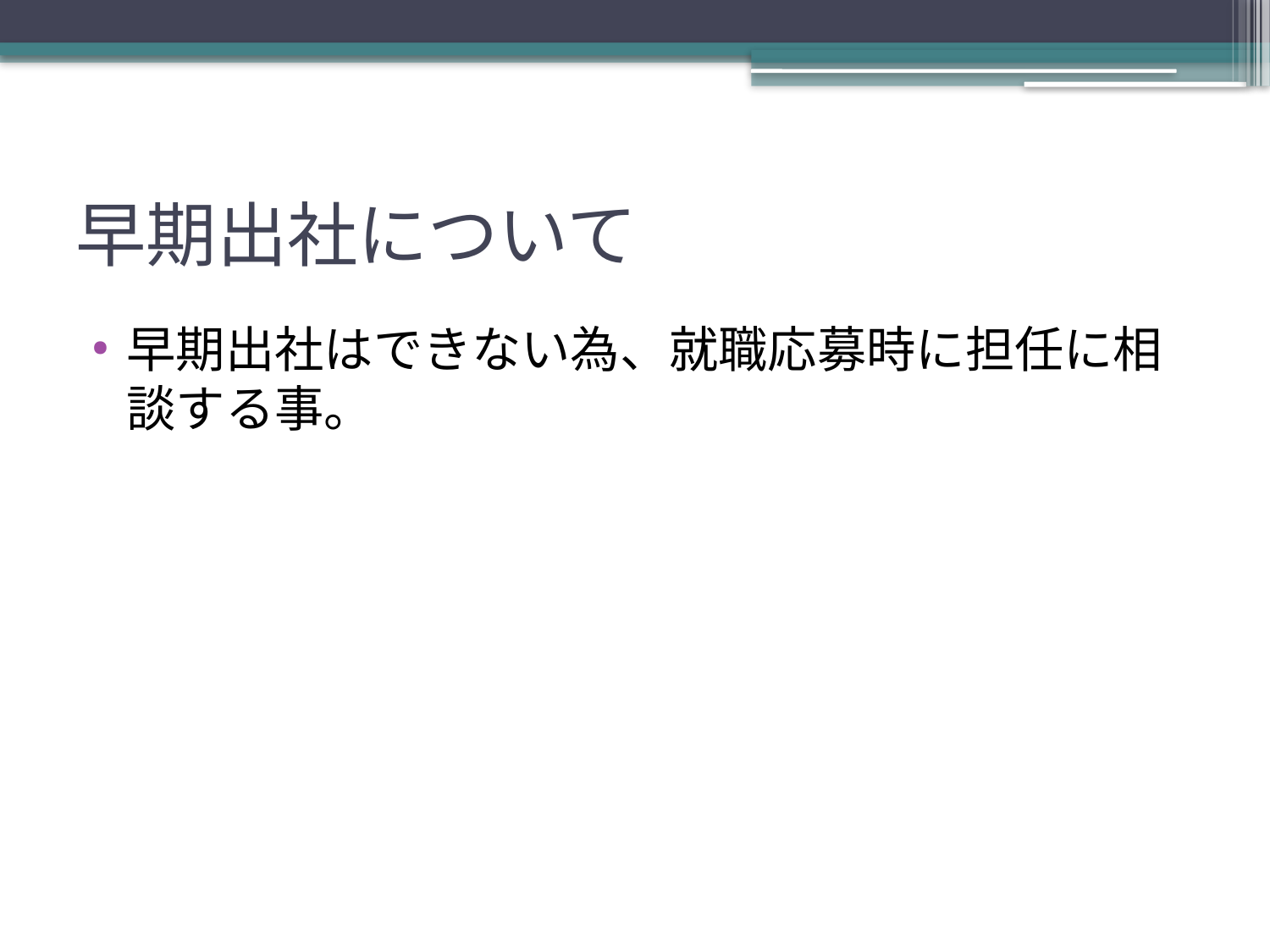

# 早期出社について
早期出社はできない為、就職応募時に担任に相談する事。